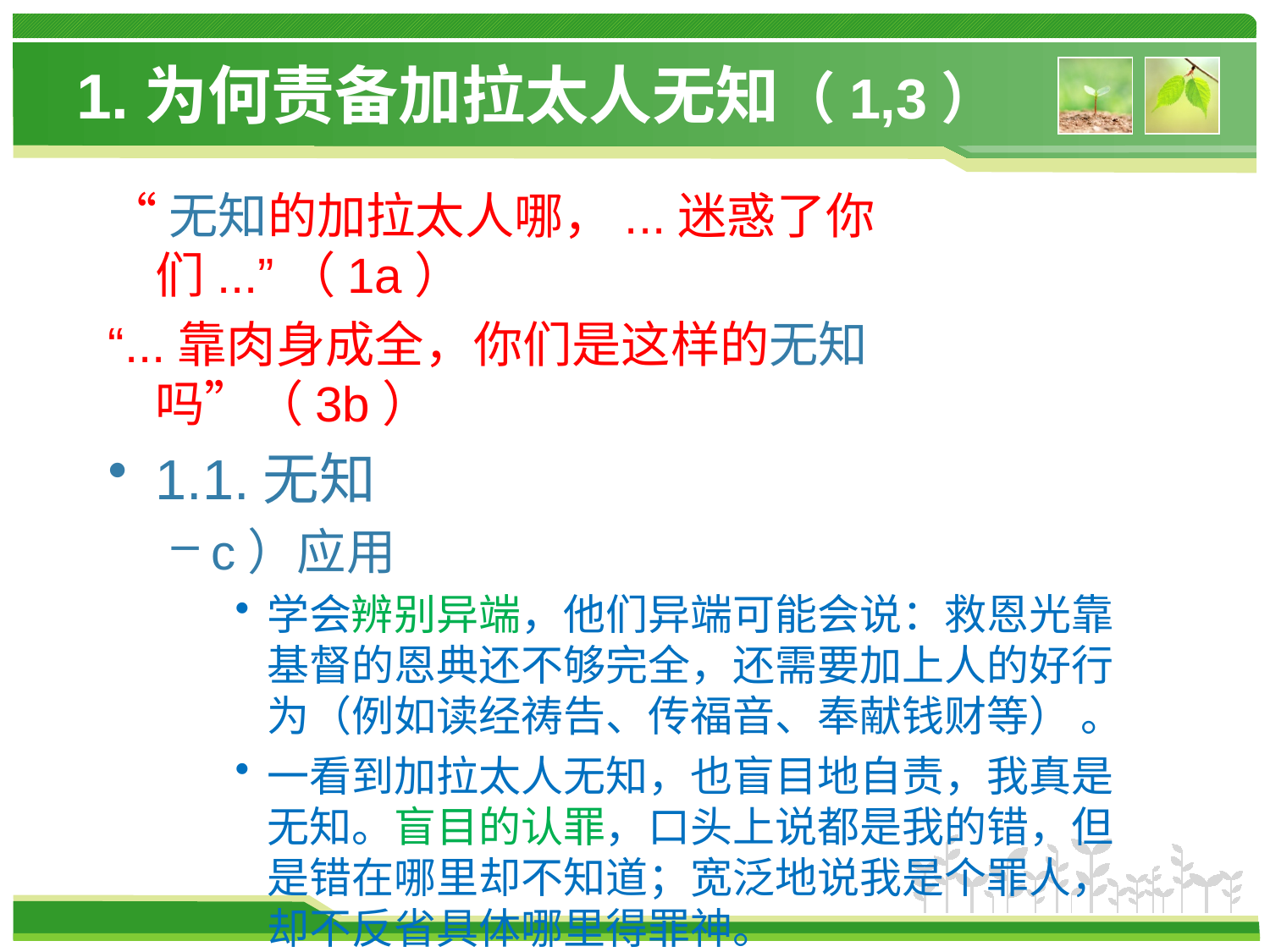

# 1.为何责备加拉太人无知（1,3）
“无知的加拉太人哪，...迷惑了你们...”（1a）
“...靠肉身成全，你们是这样的无知吗”（3b）
1.1.无知
c）应用
学会辨别异端，他们异端可能会说：救恩光靠基督的恩典还不够完全，还需要加上人的好行为（例如读经祷告、传福音、奉献钱财等） 。
一看到加拉太人无知，也盲目地自责，我真是无知。盲目的认罪，口头上说都是我的错，但是错在哪里却不知道；宽泛地说我是个罪人，却不反省具体哪里得罪神。